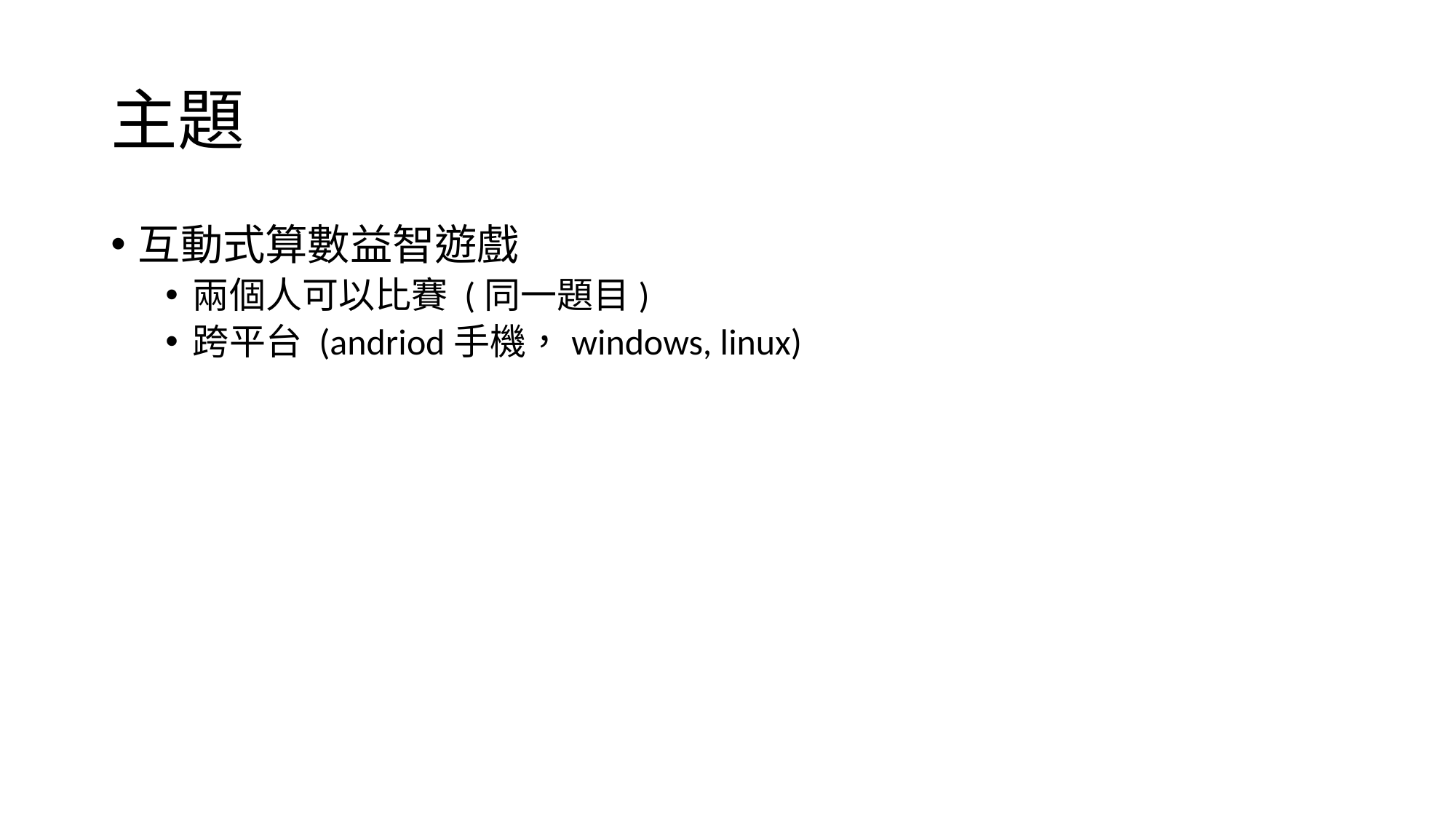

# 主題
互動式算數益智遊戲
兩個人可以比賽 (同一題目)
跨平台 (andriod手機，windows, linux)